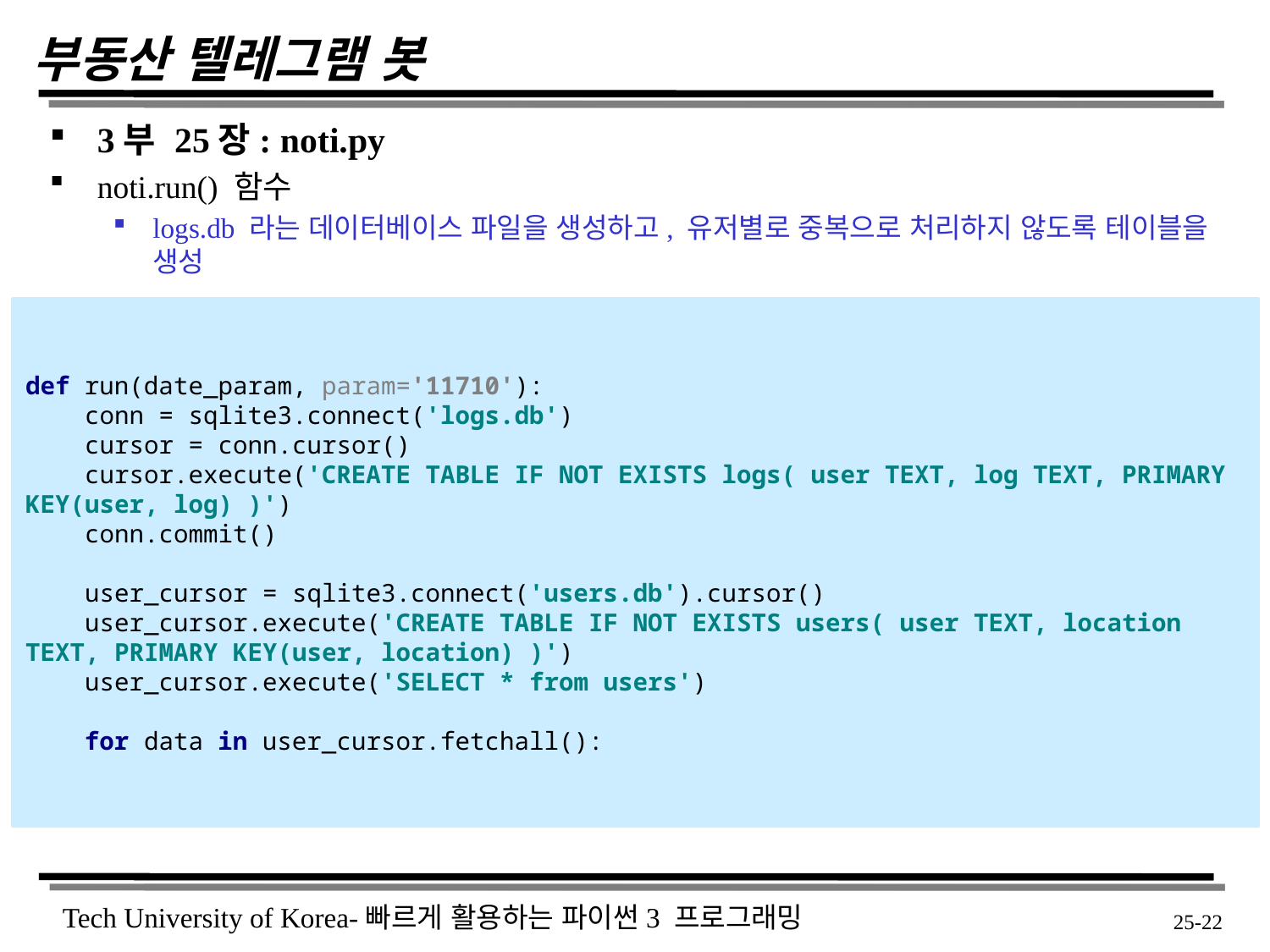

# 부동산 텔레그램 봇
3부 25장: noti.py
noti.run() 함수
logs.db 라는 데이터베이스 파일을 생성하고, 유저별로 중복으로 처리하지 않도록 테이블을 생성

def run(date_param, param='11710'):
    conn = sqlite3.connect('logs.db')
    cursor = conn.cursor()
    cursor.execute('CREATE TABLE IF NOT EXISTS logs( user TEXT, log TEXT, PRIMARY KEY(user, log) )')
    conn.commit()
    user_cursor = sqlite3.connect('users.db').cursor()
    user_cursor.execute('CREATE TABLE IF NOT EXISTS users( user TEXT, location TEXT, PRIMARY KEY(user, location) )')
    user_cursor.execute('SELECT * from users')
    for data in user_cursor.fetchall():
 25-22